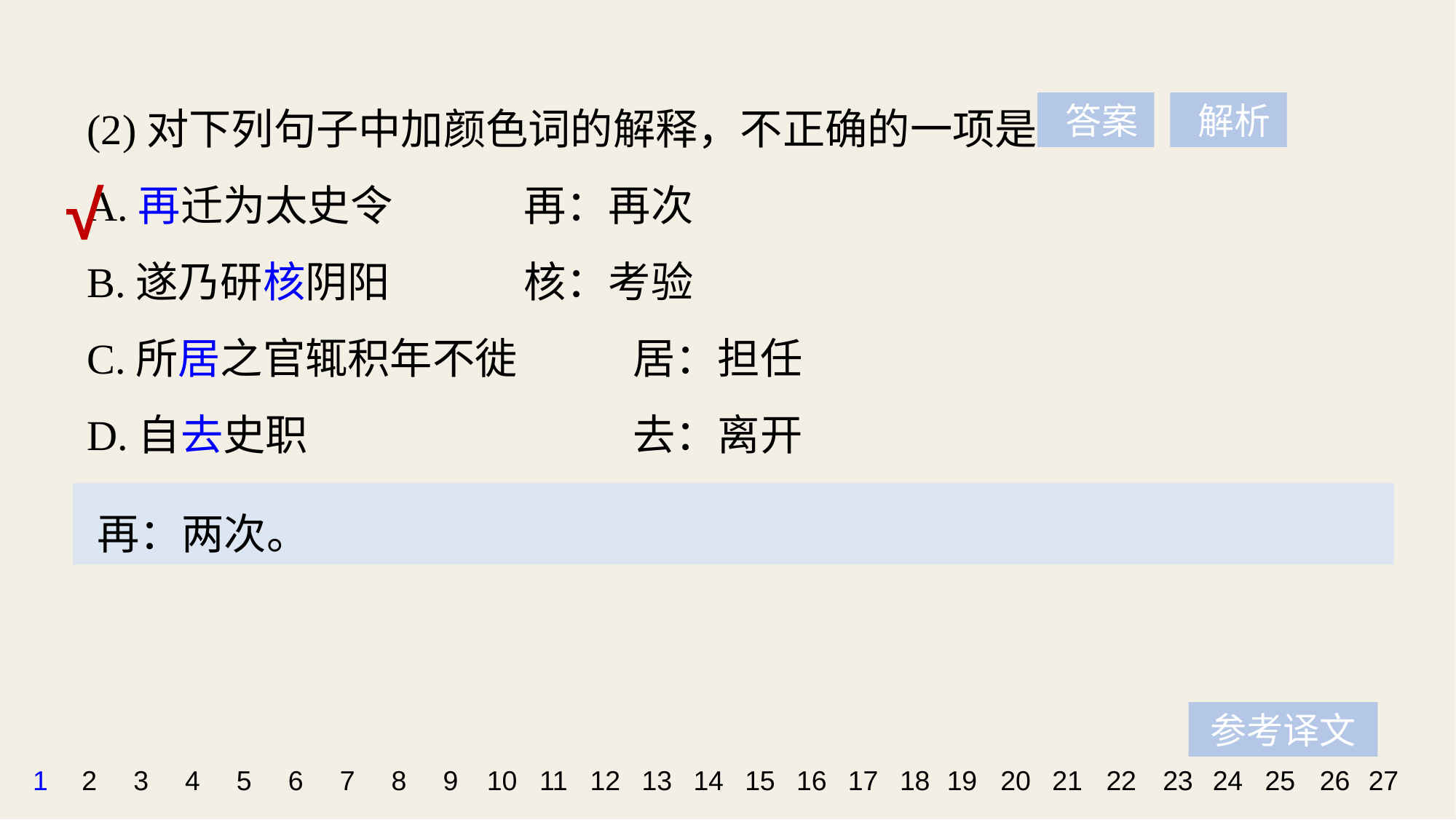

(2)对下列句子中加颜色词的解释，不正确的一项是
A.再迁为太史令  		再：再次
B.遂乃研核阴阳  		核：考验
C.所居之官辄积年不徙  	居：担任
D.自去史职  			去：离开
 答案
 解析
√
再：两次。

参考译文
1
2
3
4
5
6
7
8
9
10
11
12
13
14
15
16
17
18
19
20
21
22
23
24
25
26
27